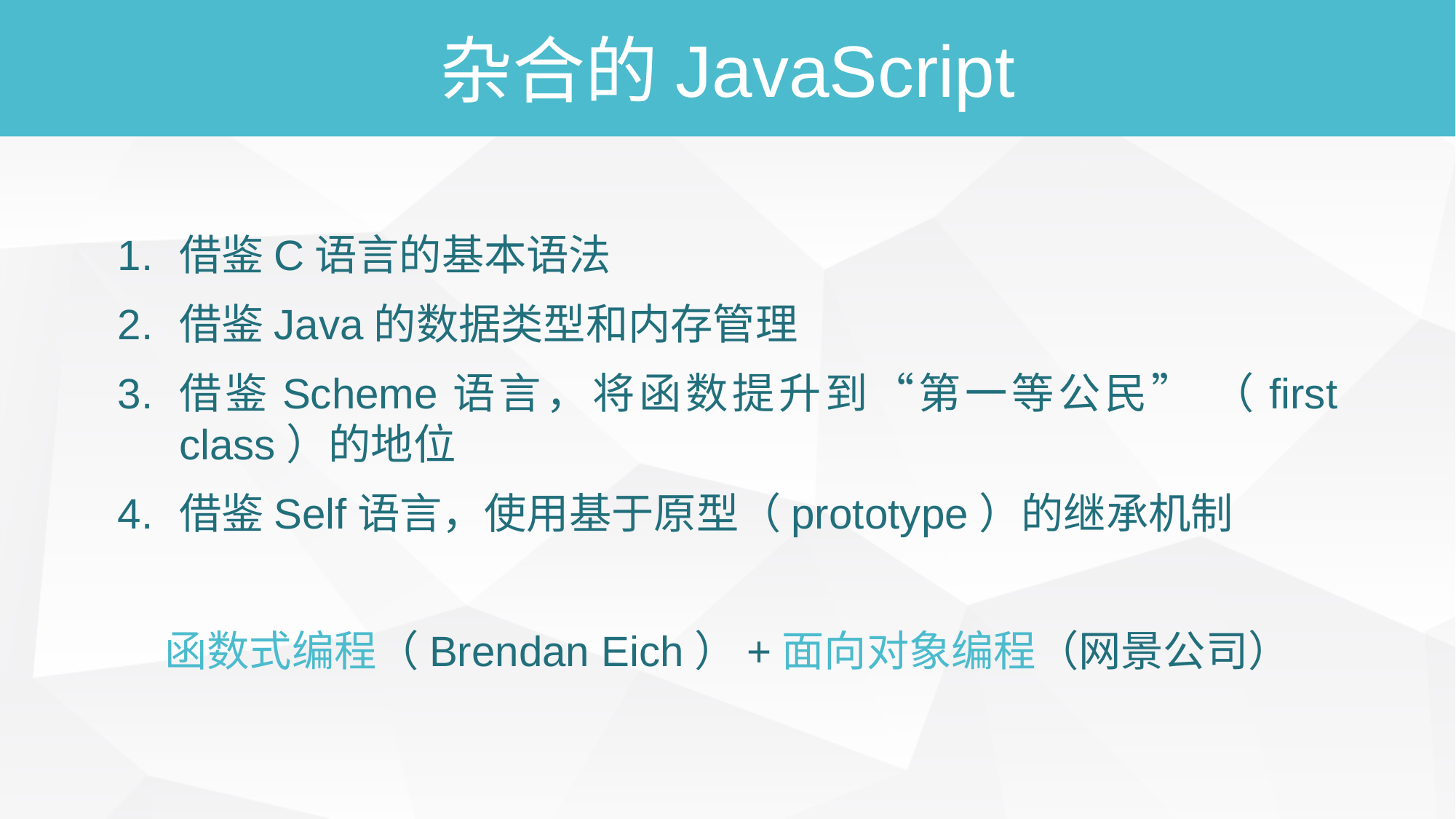

杂合的JavaScript
借鉴C语言的基本语法
借鉴Java的数据类型和内存管理
借鉴Scheme语言，将函数提升到“第一等公民” （first class）的地位
借鉴Self语言，使用基于原型（prototype）的继承机制
函数式编程（Brendan Eich）+面向对象编程（网景公司）